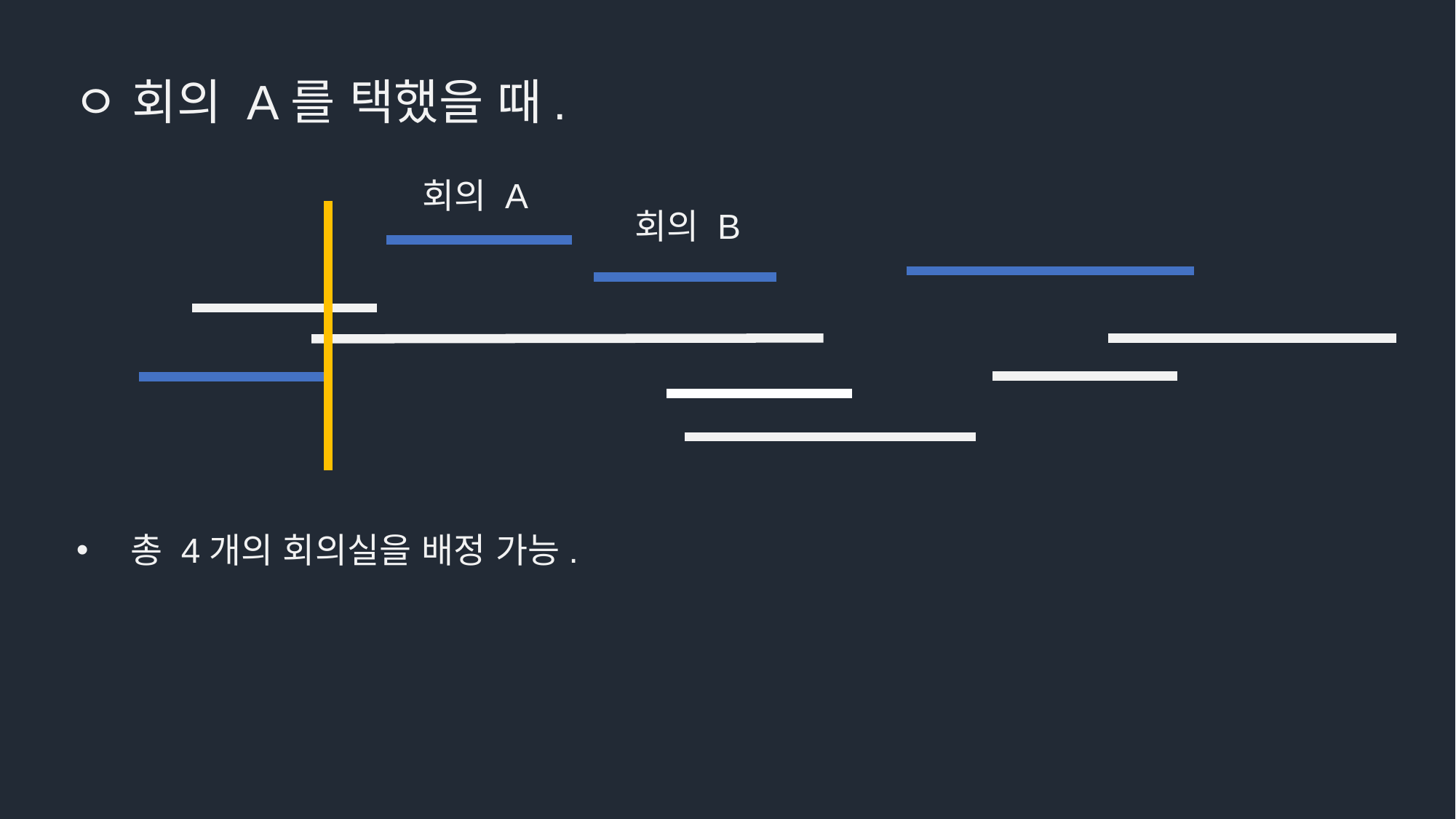

ㅇ 회의 A를 택했을 때.
회의 A
회의 B
총 4개의 회의실을 배정 가능.